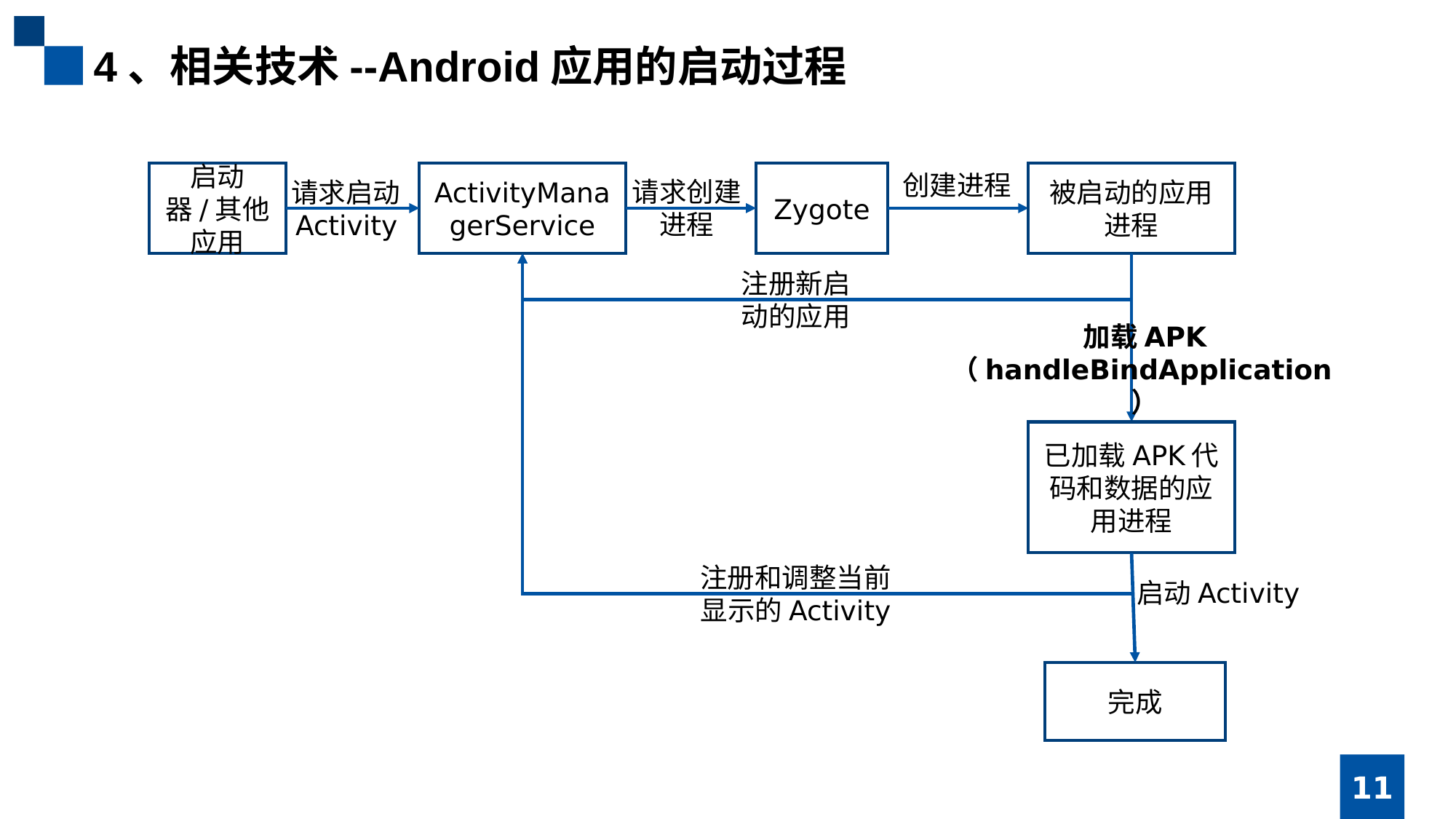

4、相关技术--Android应用的启动过程
启动器/其他应用
ActivityManagerService
创建进程
Zygote
被启动的应用进程
请求创建进程
请求启动Activity
注册新启动的应用
加载APK
（handleBindApplication）
已加载APK代码和数据的应用进程
注册和调整当前显示的Activity
启动Activity
完成
11